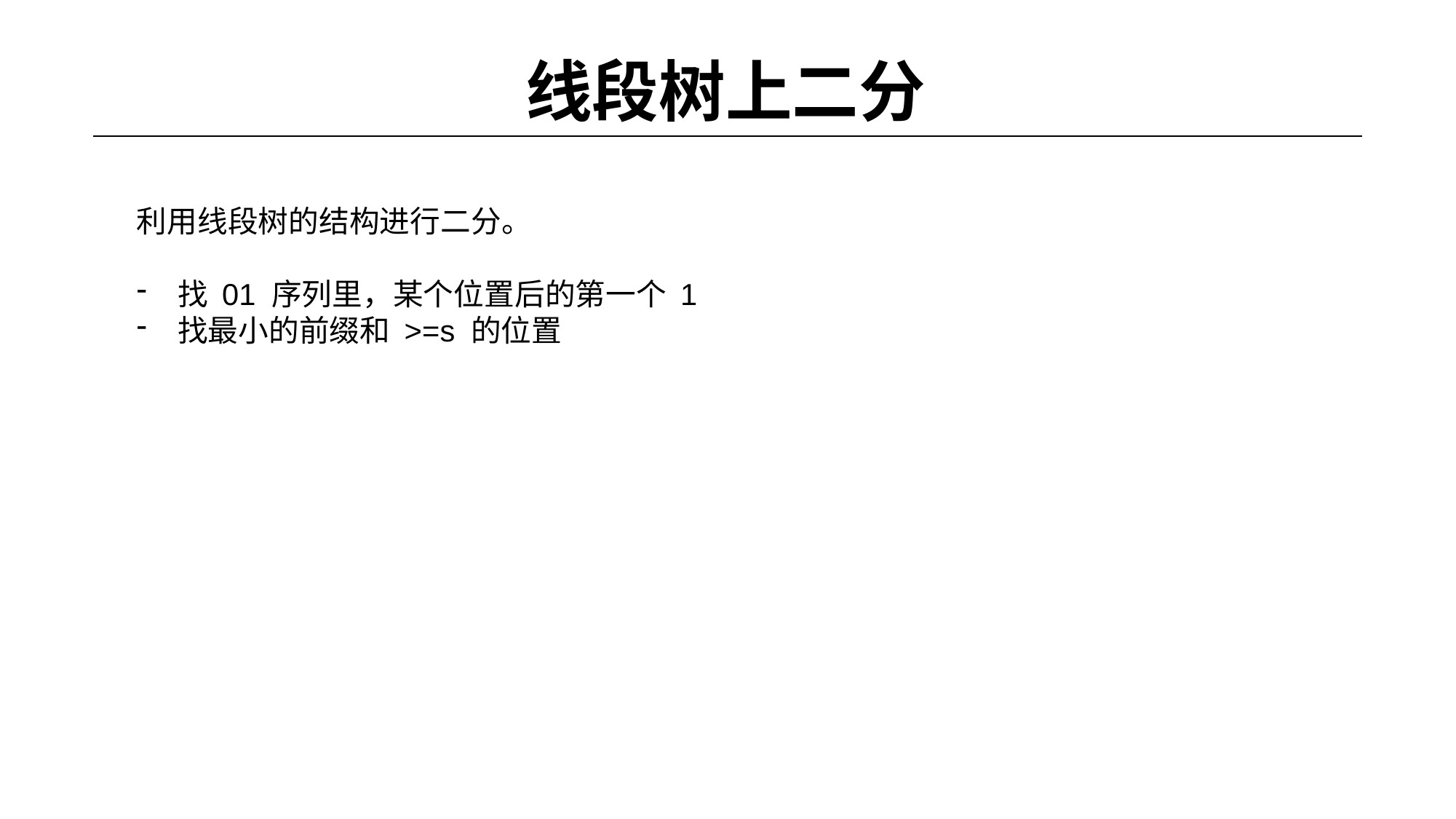

# 线段树上二分
利用线段树的结构进行二分。

找 01 序列里，某个位置后的第一个 1
找最小的前缀和 >=s 的位置